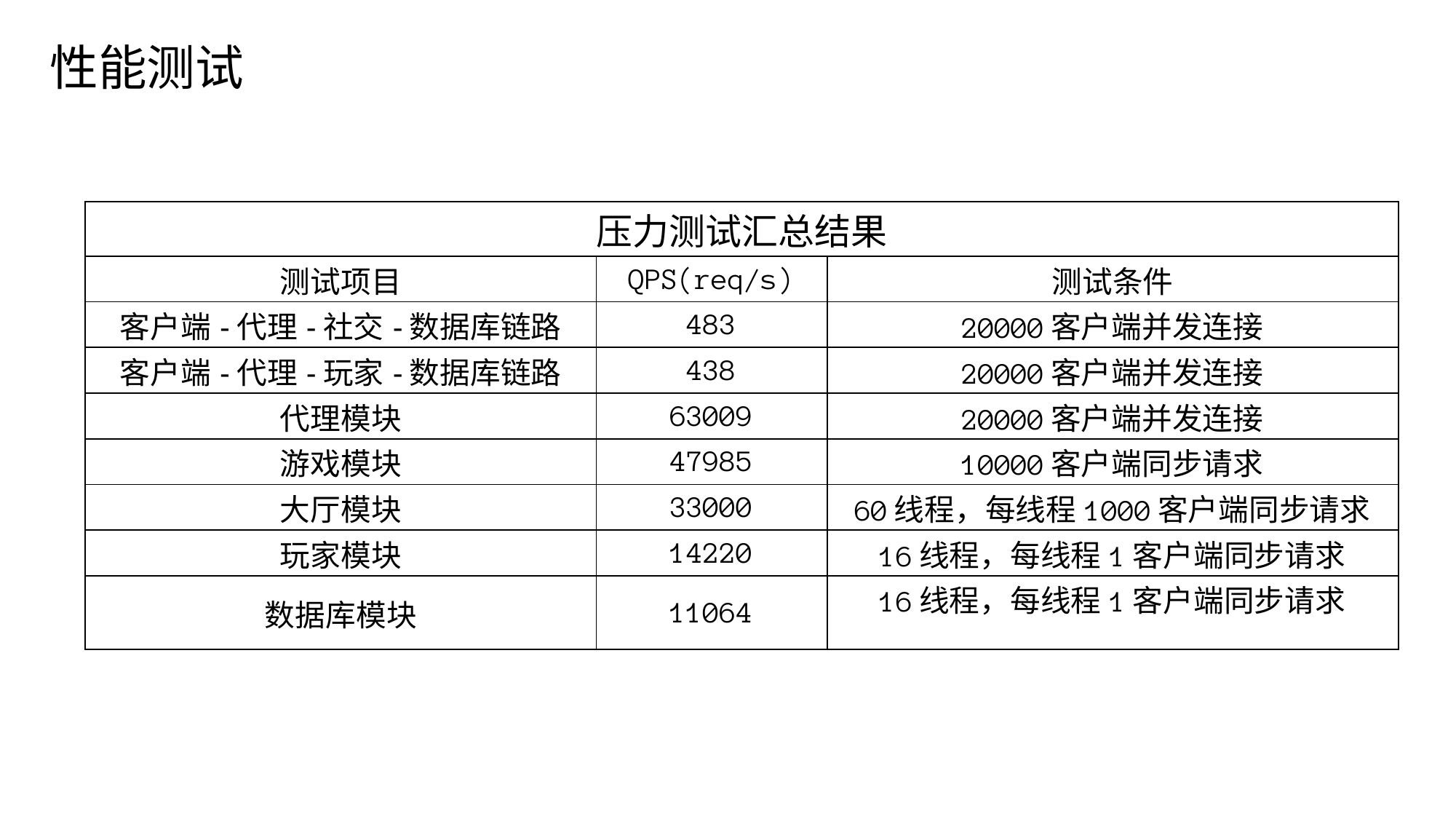

性能测试
| 压力测试汇总结果 |  |  |
| --- | --- | --- |
| 测试项目 | QPS(req/s) | 测试条件 |
| 客户端-代理-社交-数据库链路 | 483 | 20000客户端并发连接 |
| 客户端-代理-玩家-数据库链路 | 438 | 20000客户端并发连接 |
| 代理模块 | 63009 | 20000客户端并发连接 |
| 游戏模块 | 47985 | 10000客户端同步请求 |
| 大厅模块 | 33000 | 60线程，每线程1000客户端同步请求 |
| 玩家模块 | 14220 | 16线程，每线程1客户端同步请求 |
| 数据库模块 | 11064 | 16线程，每线程1客户端同步请求 |